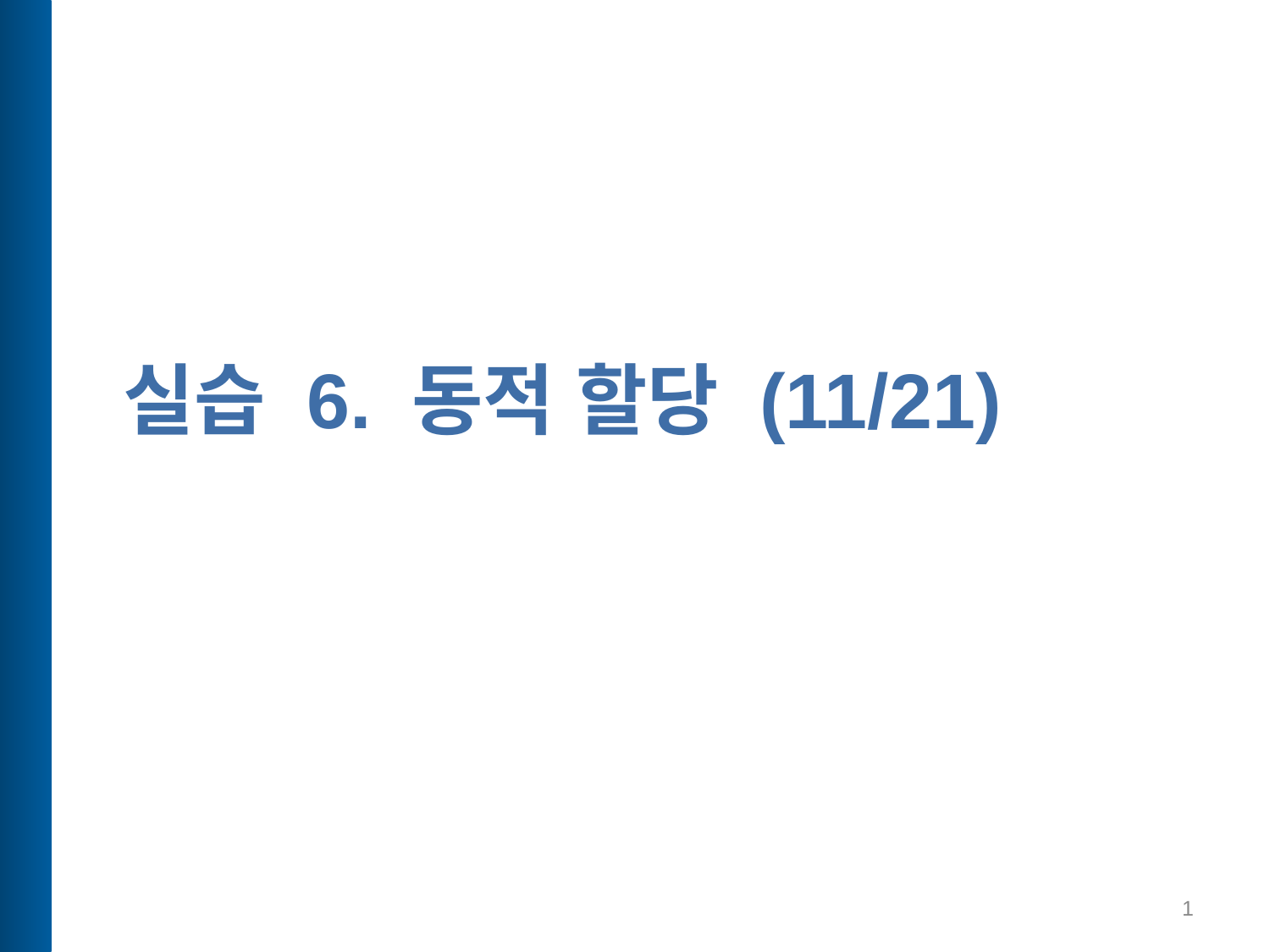

# 실습 6. 동적 할당 (11/21)

1